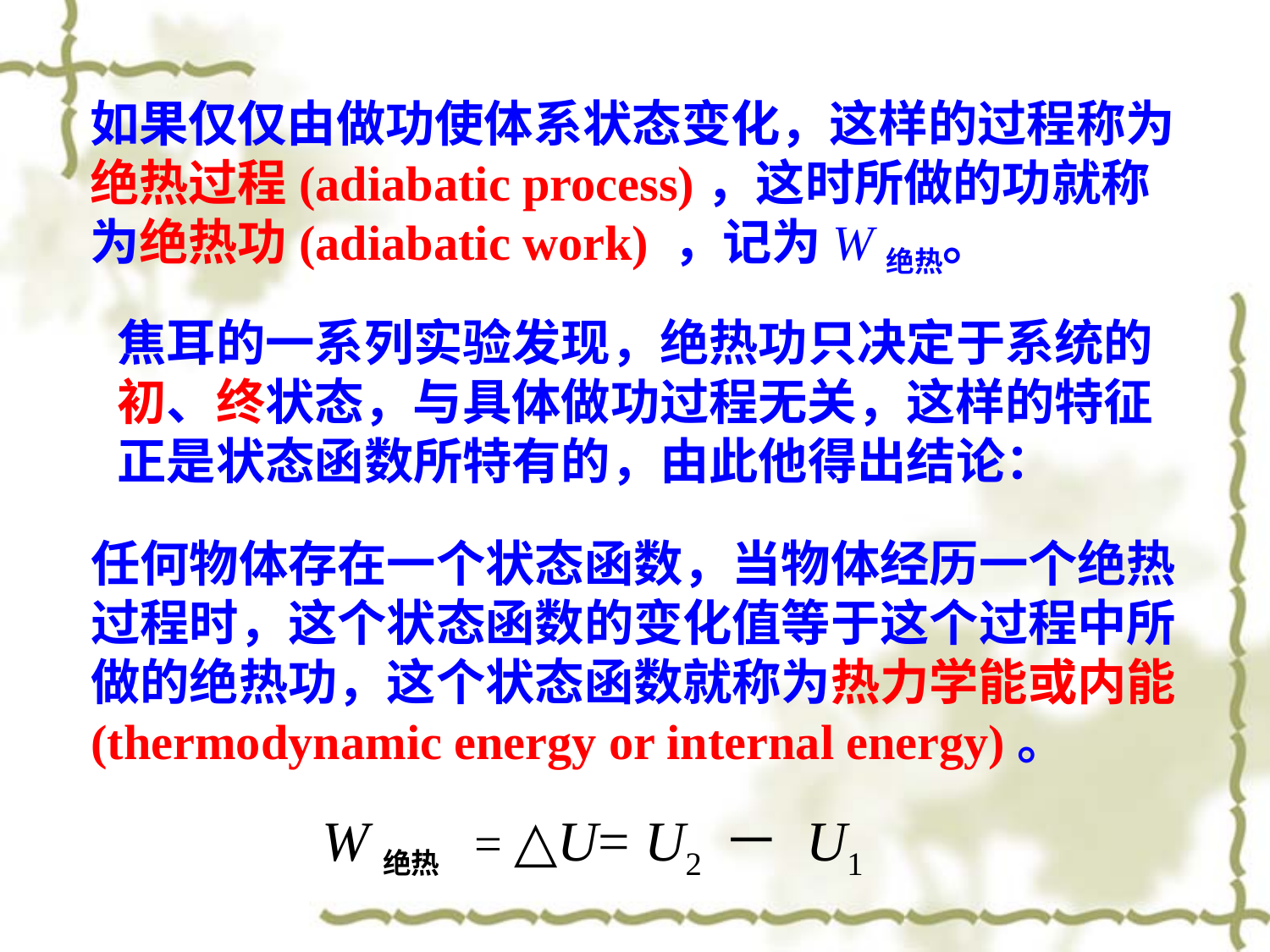

如果仅仅由做功使体系状态变化，这样的过程称为绝热过程(adiabatic process)，这时所做的功就称为绝热功(adiabatic work) ，记为W绝热。
焦耳的一系列实验发现，绝热功只决定于系统的初、终状态，与具体做功过程无关，这样的特征正是状态函数所特有的，由此他得出结论：
任何物体存在一个状态函数，当物体经历一个绝热过程时，这个状态函数的变化值等于这个过程中所做的绝热功，这个状态函数就称为热力学能或内能(thermodynamic energy or internal energy)。
W绝热  = △U= U2 － U1